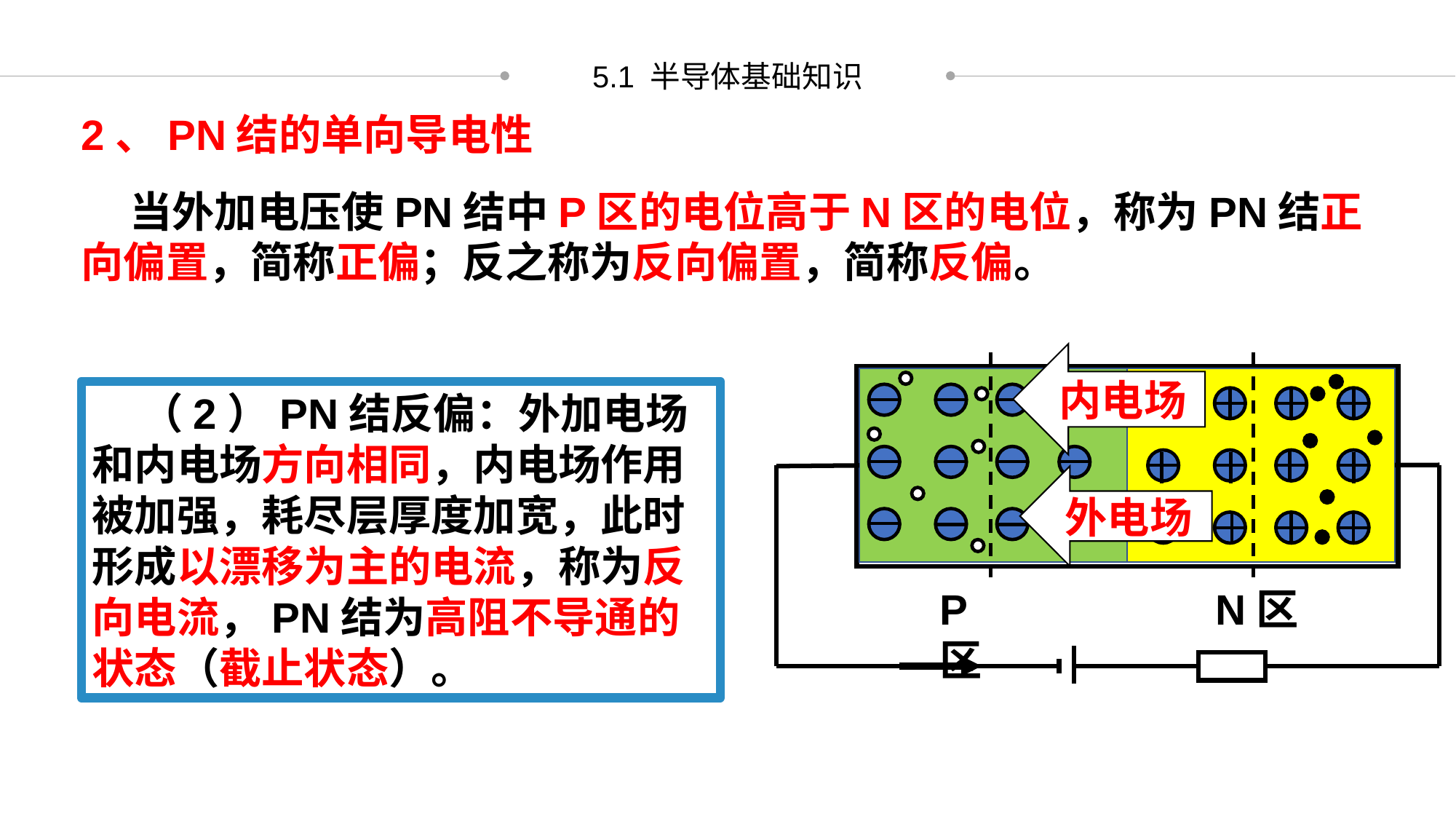

5.1 半导体基础知识
2、PN结的单向导电性
    当外加电压使PN结中P区的电位高于N区的电位，称为PN结正向偏置，简称正偏；反之称为反向偏置，简称反偏。
内电场

    （2）PN结反偏：外加电场和内电场方向相同，内电场作用被加强，耗尽层厚度加宽，此时形成以漂移为主的电流，称为反向电流，PN结为高阻不导通的状态（截止状态）。
外电场
P区
N区